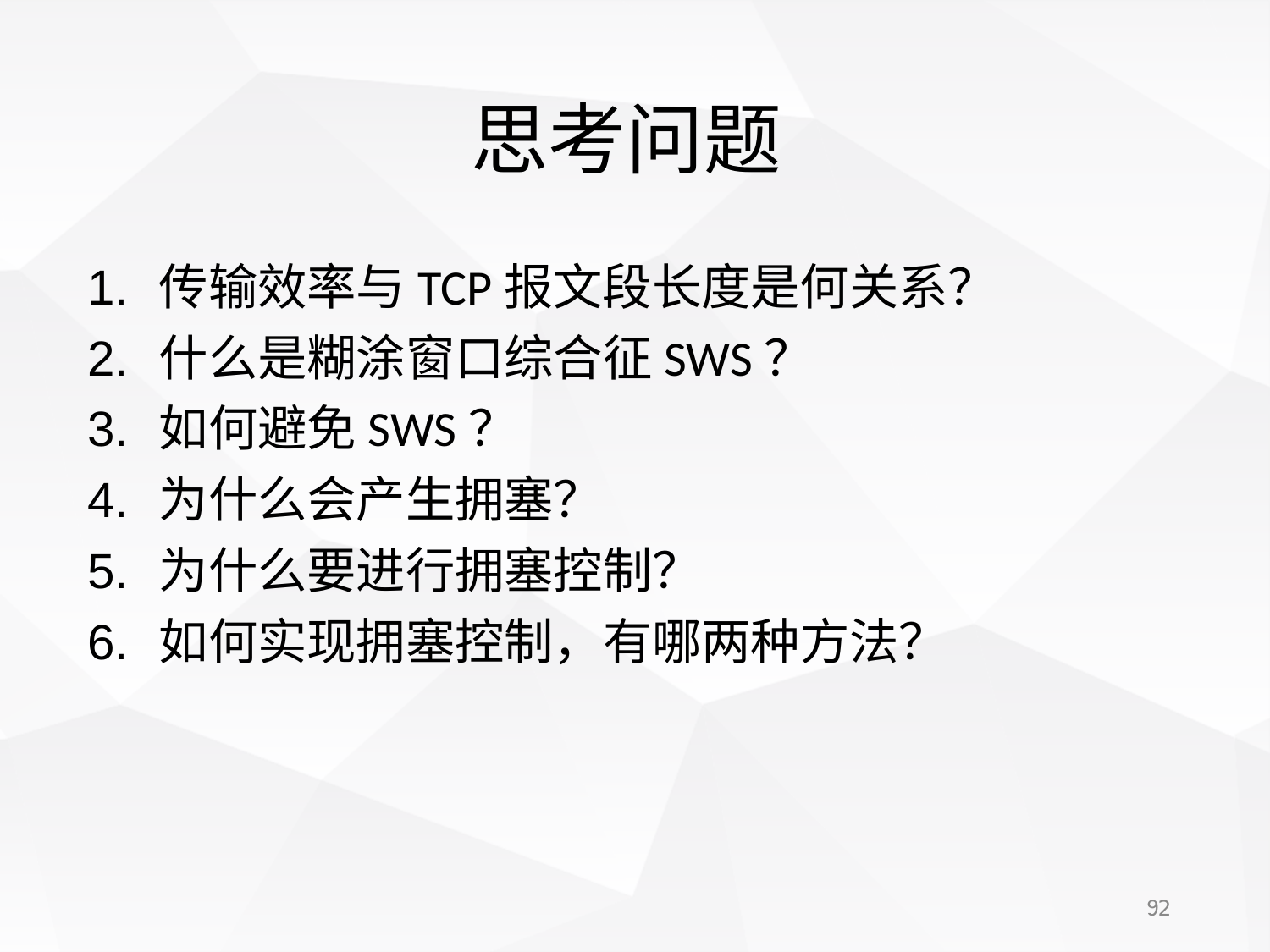

# 思考问题
传输效率与TCP报文段长度是何关系？
什么是糊涂窗口综合征SWS？
如何避免SWS？
为什么会产生拥塞？
为什么要进行拥塞控制？
如何实现拥塞控制，有哪两种方法？
92